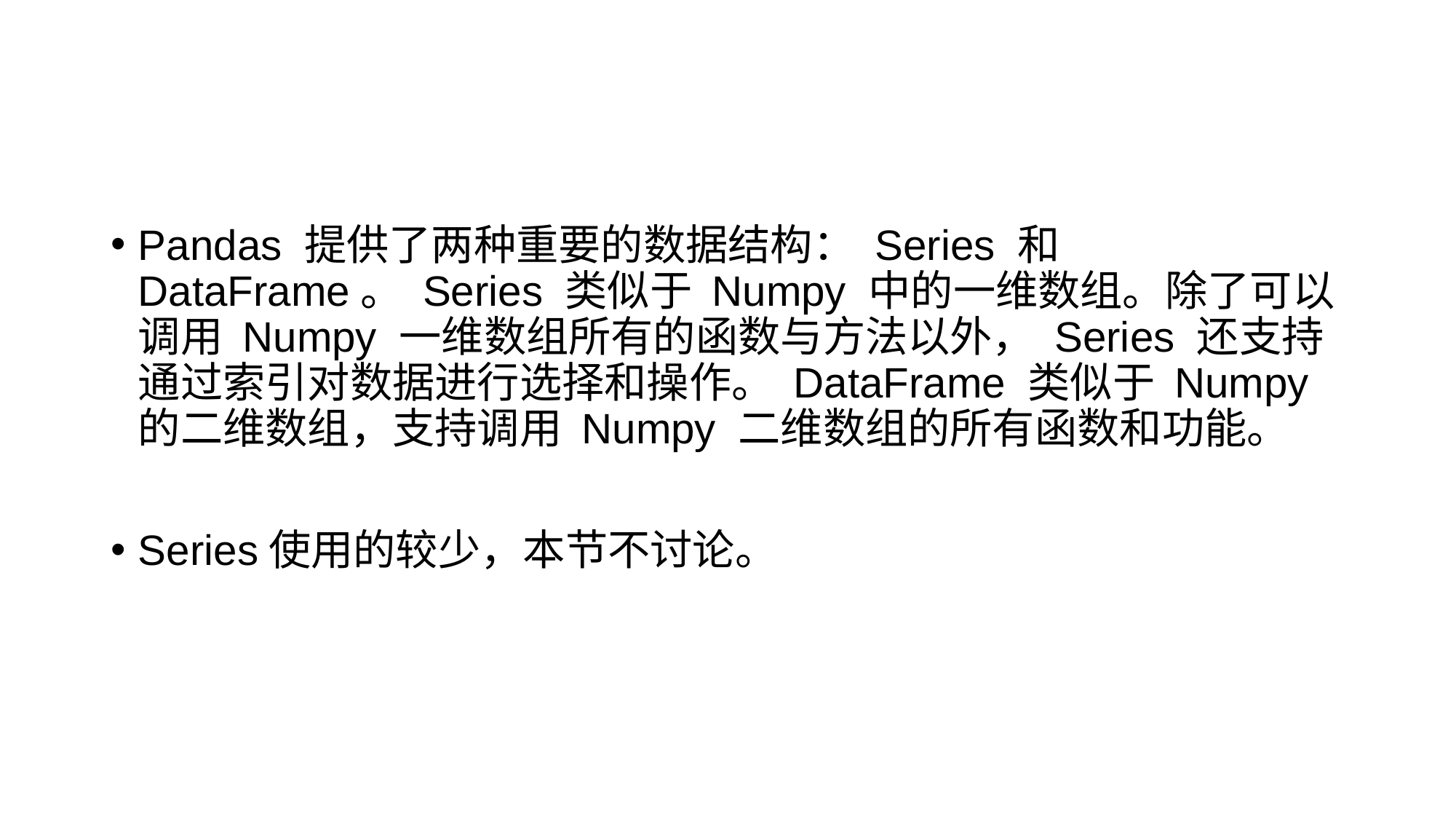

#
Pandas 提供了两种重要的数据结构： Series 和 DataFrame。 Series 类似于 Numpy 中的一维数组。除了可以调用 Numpy 一维数组所有的函数与方法以外， Series 还支持通过索引对数据进行选择和操作。 DataFrame 类似于 Numpy 的二维数组，支持调用 Numpy 二维数组的所有函数和功能。

Series使用的较少，本节不讨论。